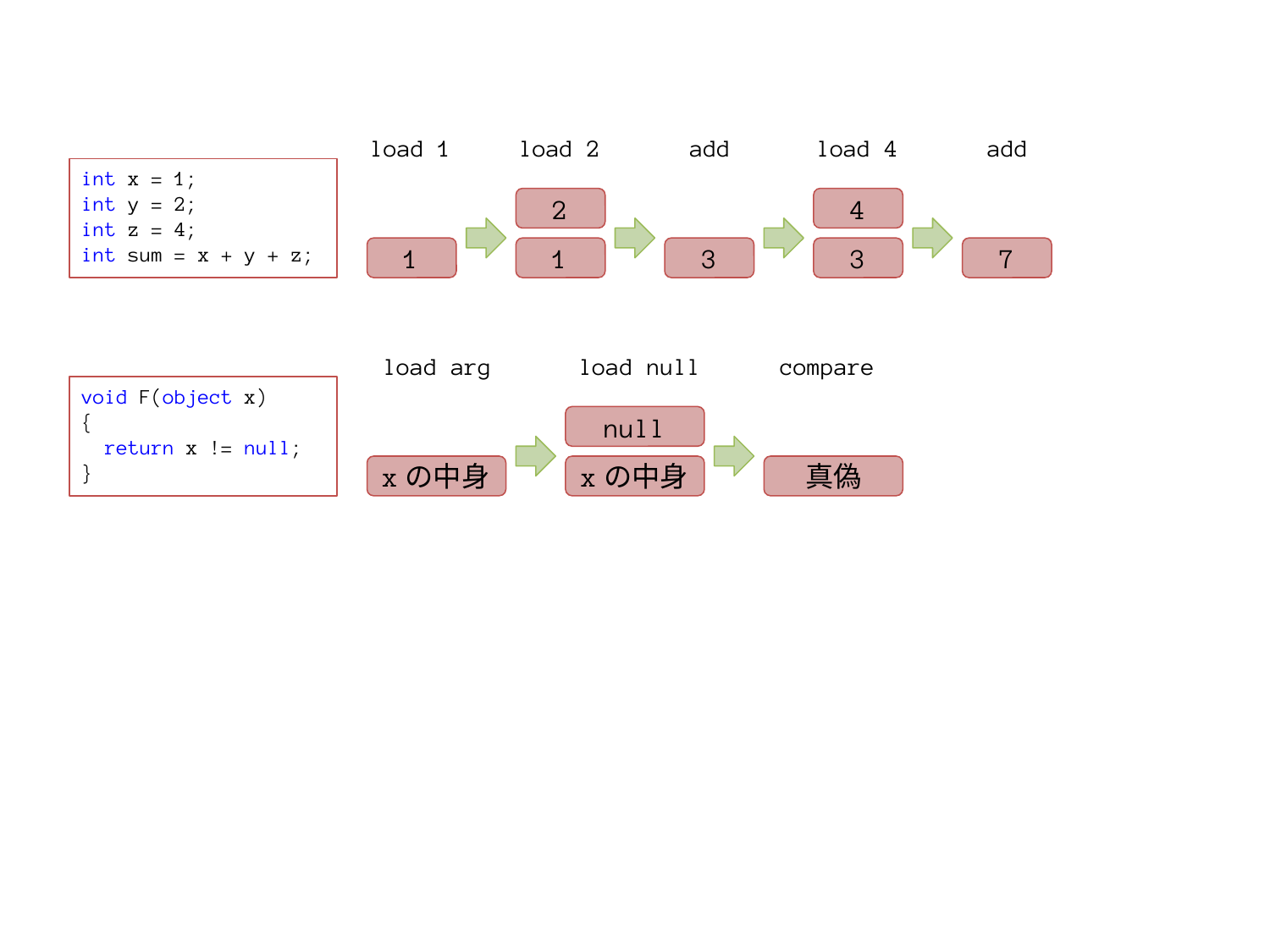

load 1
load 2
add
load 4
add
int x = 1;
int y = 2;
int z = 4;
int sum = x + y + z;
2
4

1
1
3
3
7
load arg
load null
compare
void F(object x)
{
  return x != null;
}
null

xの中身
xの中身
真偽